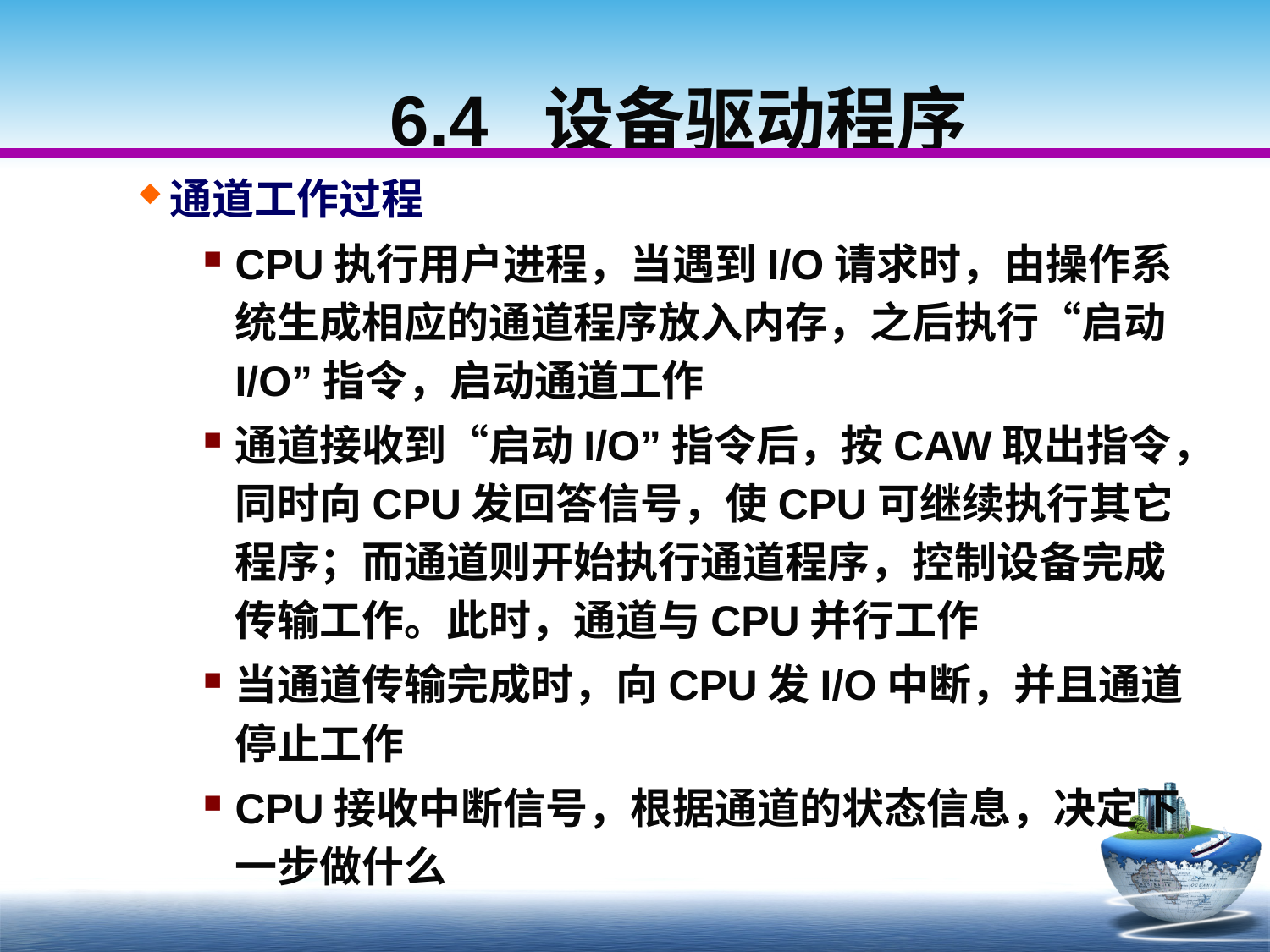

# 6.4  设备驱动程序

通道工作过程
CPU执行用户进程，当遇到I/O请求时，由操作系统生成相应的通道程序放入内存，之后执行“启动I/O”指令，启动通道工作
通道接收到“启动I/O”指令后，按CAW取出指令，同时向CPU发回答信号，使CPU可继续执行其它程序；而通道则开始执行通道程序，控制设备完成传输工作。此时，通道与CPU并行工作
当通道传输完成时，向CPU发I/O中断，并且通道停止工作
CPU接收中断信号，根据通道的状态信息，决定下一步做什么